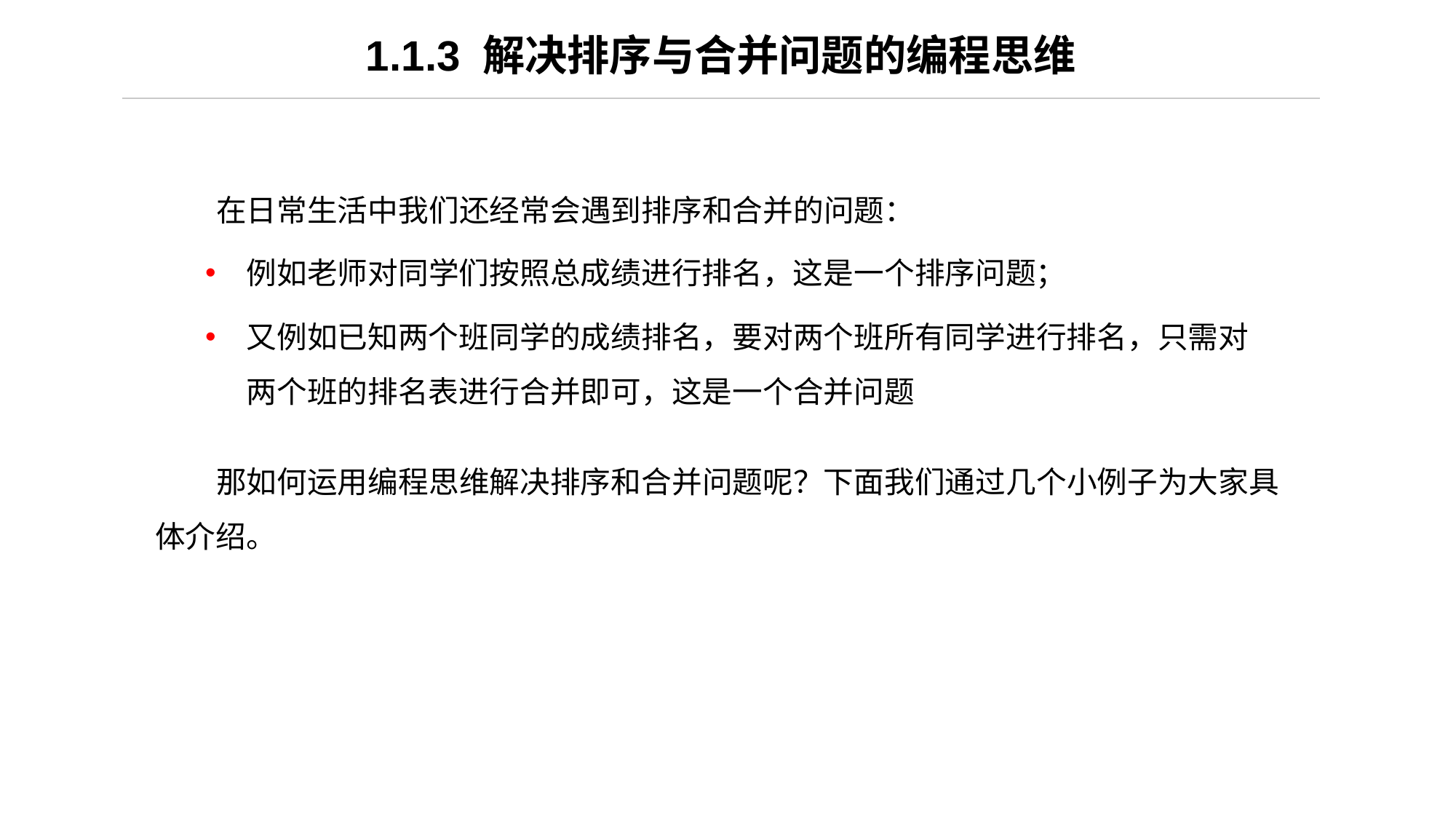

1.1.3 解决排序与合并问题的编程思维
        在日常生活中我们还经常会遇到排序和合并的问题：
例如老师对同学们按照总成绩进行排名，这是一个排序问题；
又例如已知两个班同学的成绩排名，要对两个班所有同学进行排名，只需对两个班的排名表进行合并即可，这是一个合并问题
        那如何运用编程思维解决排序和合并问题呢？下面我们通过几个小例子为大家具体介绍。